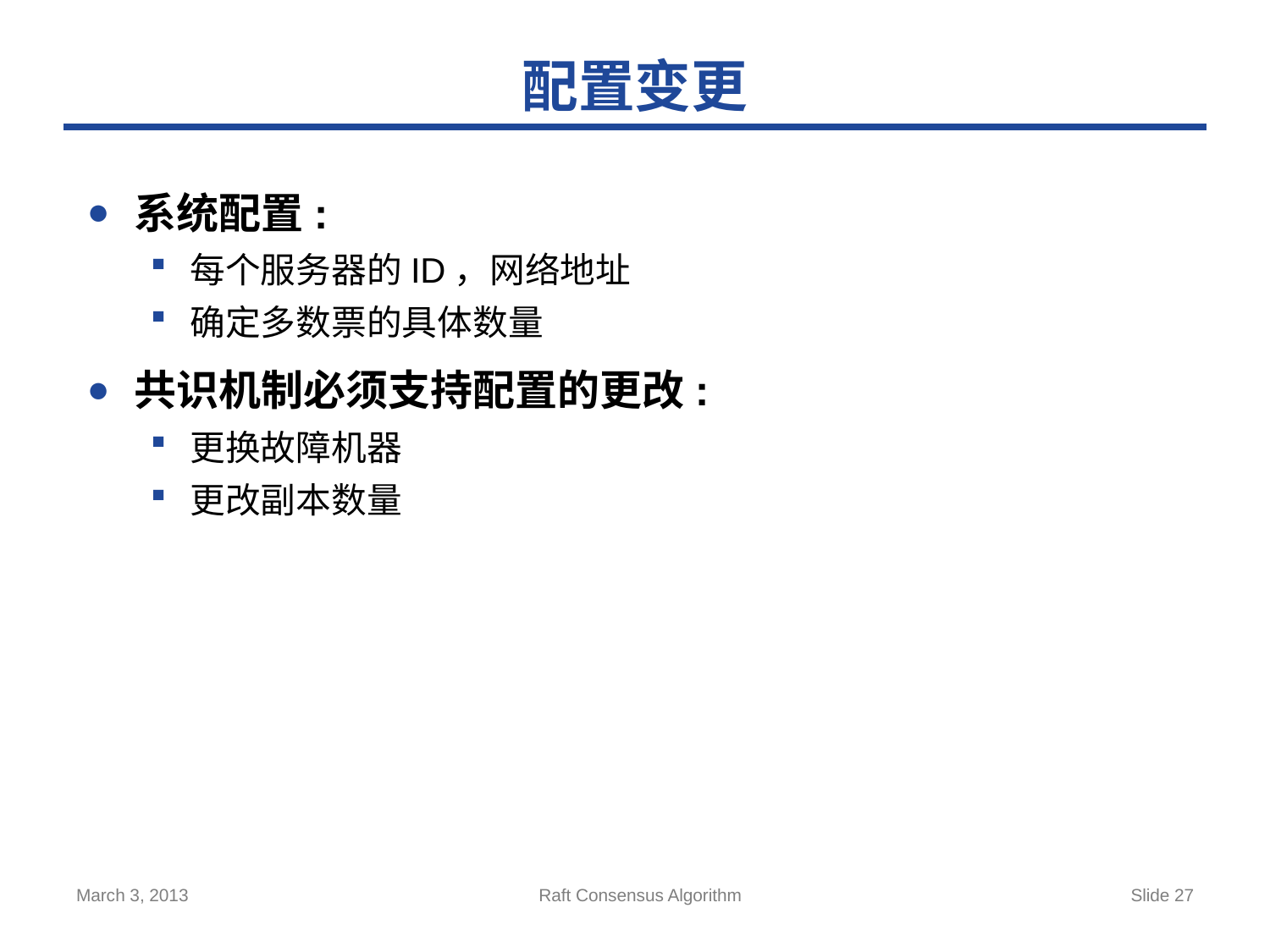

# 配置变更
系统配置:
每个服务器的ID，网络地址
确定多数票的具体数量
共识机制必须支持配置的更改:
更换故障机器
更改副本数量
March 3, 2013
Raft Consensus Algorithm
Slide 27